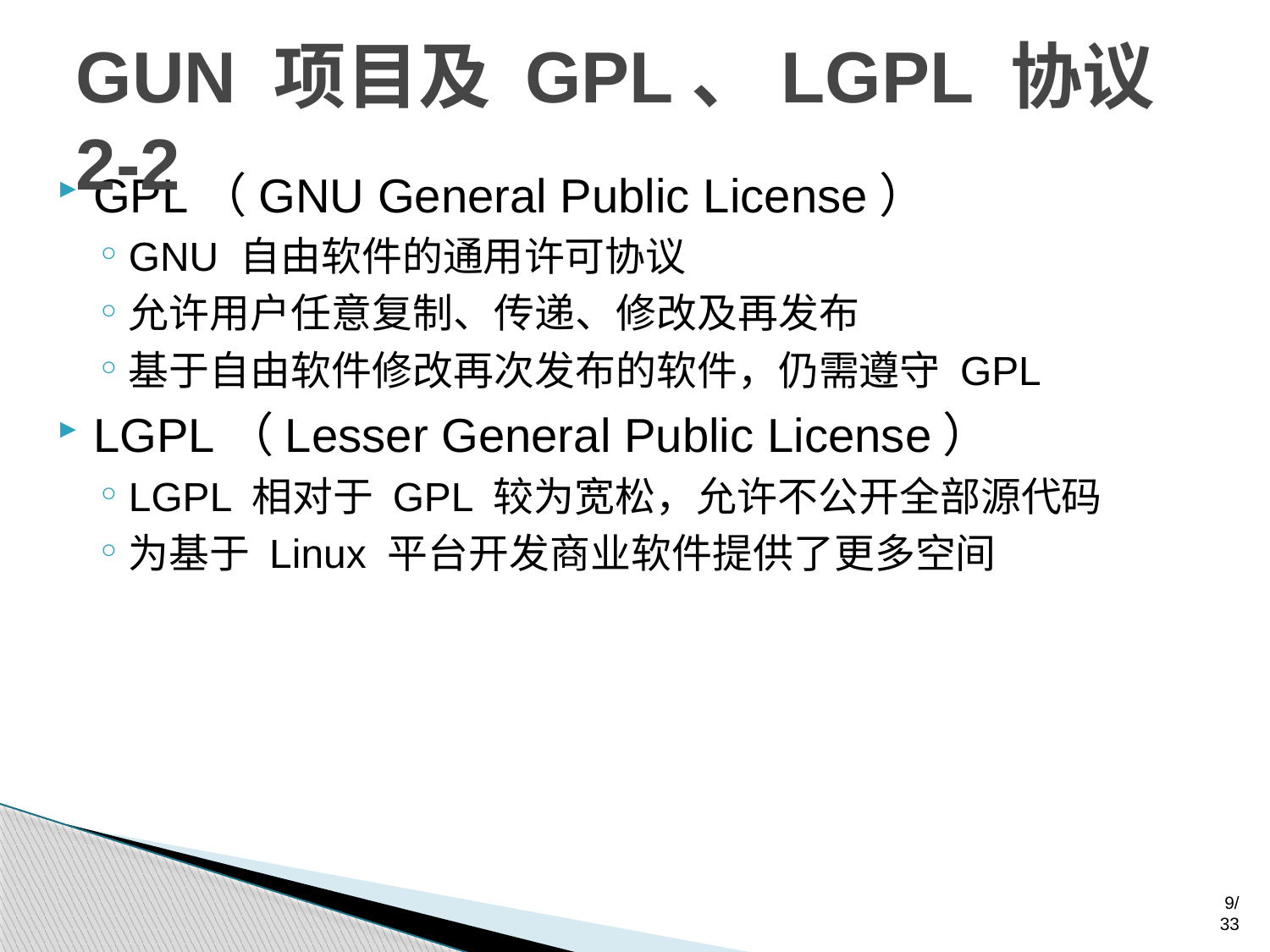

# GUN 项目及 GPL、LGPL 协议 2-2
GPL（GNU General Public License）
GNU 自由软件的通用许可协议
允许用户任意复制、传递、修改及再发布
基于自由软件修改再次发布的软件，仍需遵守 GPL
LGPL（Lesser General Public License）
LGPL 相对于 GPL 较为宽松，允许不公开全部源代码
为基于 Linux 平台开发商业软件提供了更多空间

9/33